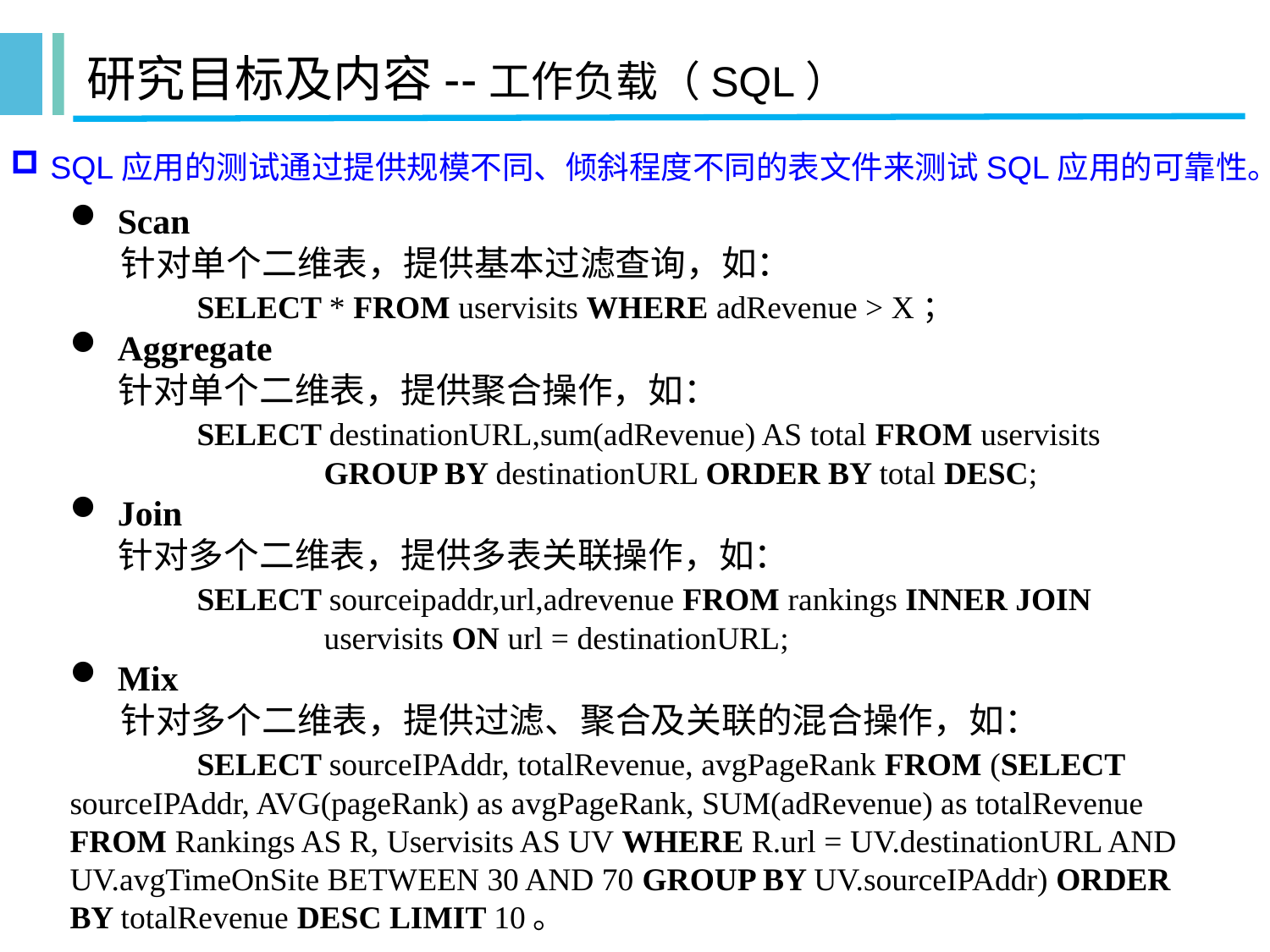

# 研究目标及内容--工作负载（SQL）
SQL应用的测试通过提供规模不同、倾斜程度不同的表文件来测试SQL应用的可靠性。
Scan
针对单个二维表，提供基本过滤查询，如：
	SELECT * FROM uservisits WHERE adRevenue > X；
Aggregate
针对单个二维表，提供聚合操作，如：
	SELECT destinationURL,sum(adRevenue) AS total FROM uservisits 			GROUP BY destinationURL ORDER BY total DESC;
Join
针对多个二维表，提供多表关联操作，如：
	SELECT sourceipaddr,url,adrevenue FROM rankings INNER JOIN 			uservisits ON url = destinationURL;
Mix
针对多个二维表，提供过滤、聚合及关联的混合操作，如：
	SELECT sourceIPAddr, totalRevenue, avgPageRank FROM (SELECT sourceIPAddr, AVG(pageRank) as avgPageRank, SUM(adRevenue) as totalRevenue FROM Rankings AS R, Uservisits AS UV WHERE R.url = UV.destinationURL AND UV.avgTimeOnSite BETWEEN 30 AND 70 GROUP BY UV.sourceIPAddr) ORDER BY totalRevenue DESC LIMIT 10。